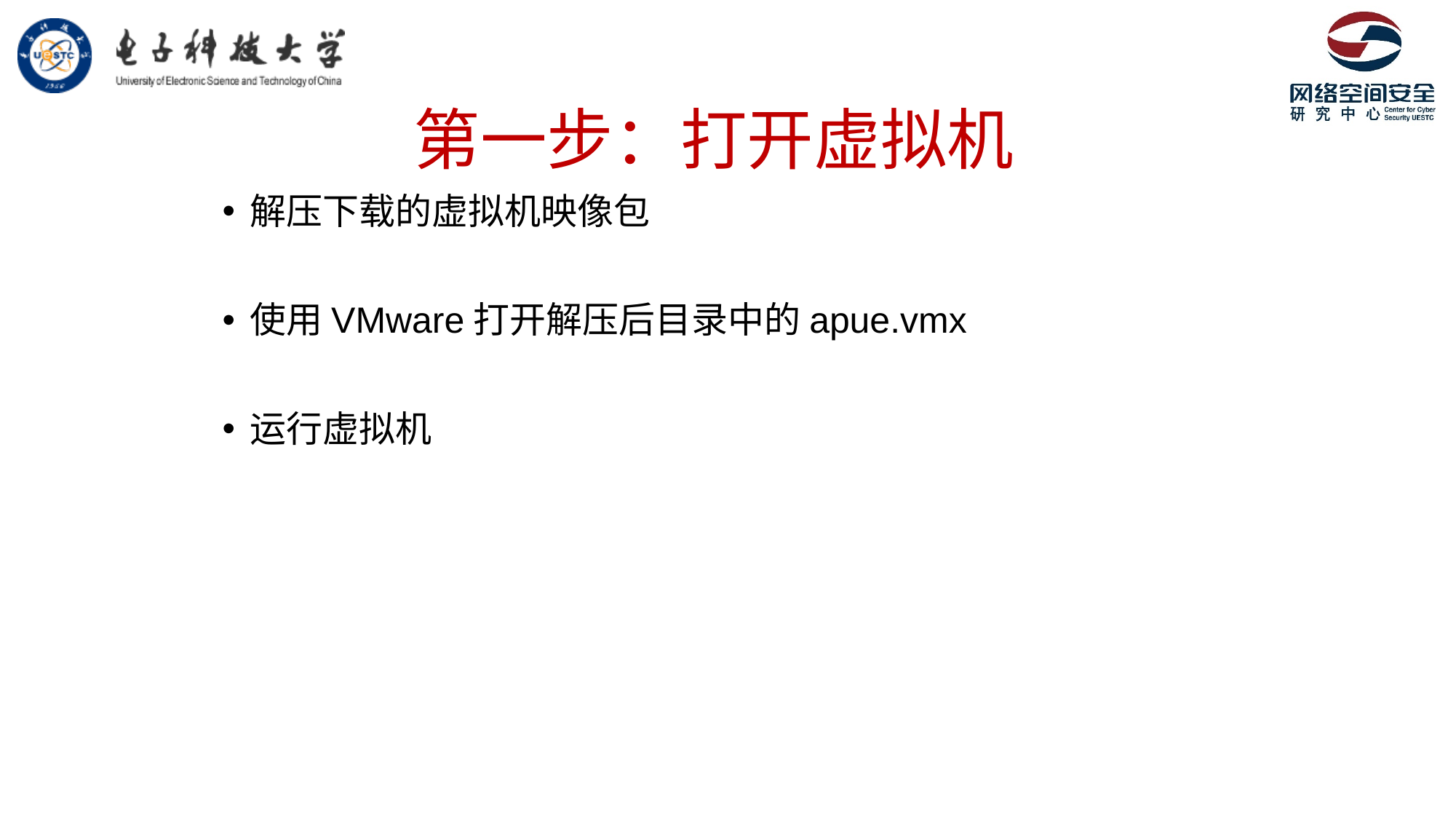

# 第一步：打开虚拟机
解压下载的虚拟机映像包

使用VMware打开解压后目录中的apue.vmx

运行虚拟机